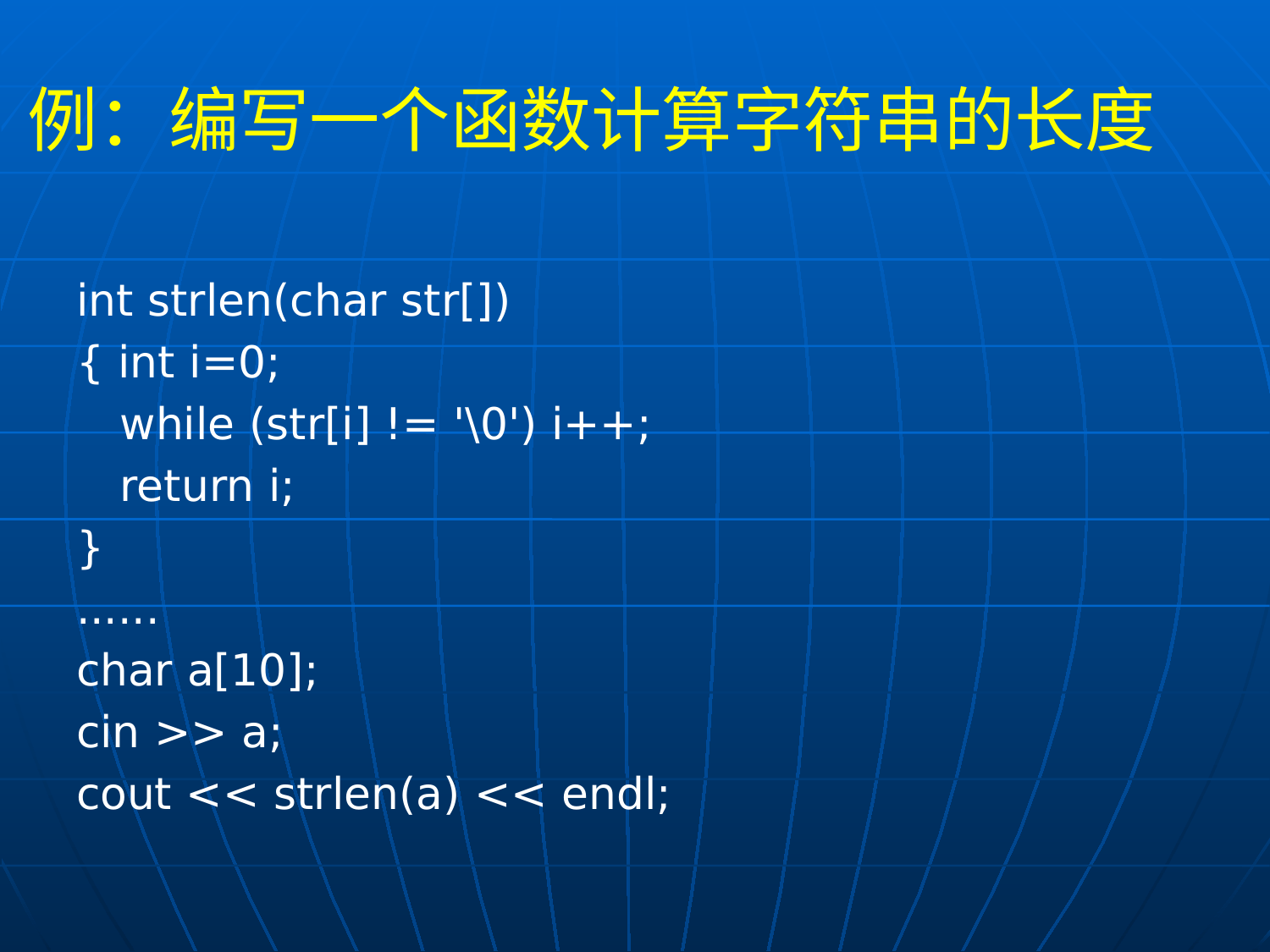

# 例：编写一个函数计算字符串的长度
int strlen(char str[])
{ int i=0;
	while (str[i] != '\0') i++;
	return i;
}
......
char a[10];
cin >> a;
cout << strlen(a) << endl;